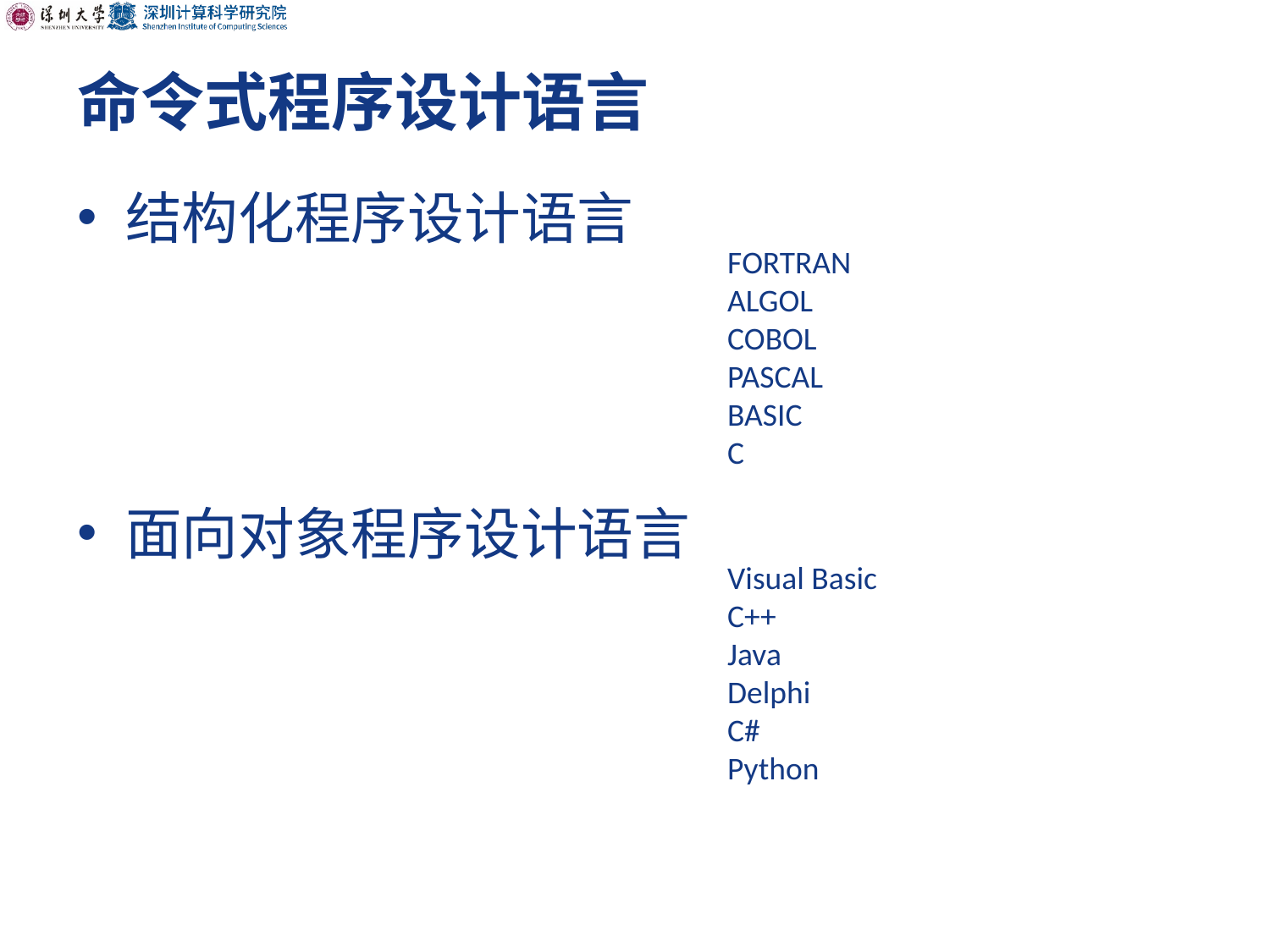

# 命令式程序设计语言
结构化程序设计语言

面向对象程序设计语言
FORTRAN
ALGOL
COBOL
PASCAL
BASIC
C
Visual Basic
C++
Java
Delphi
C#
Python